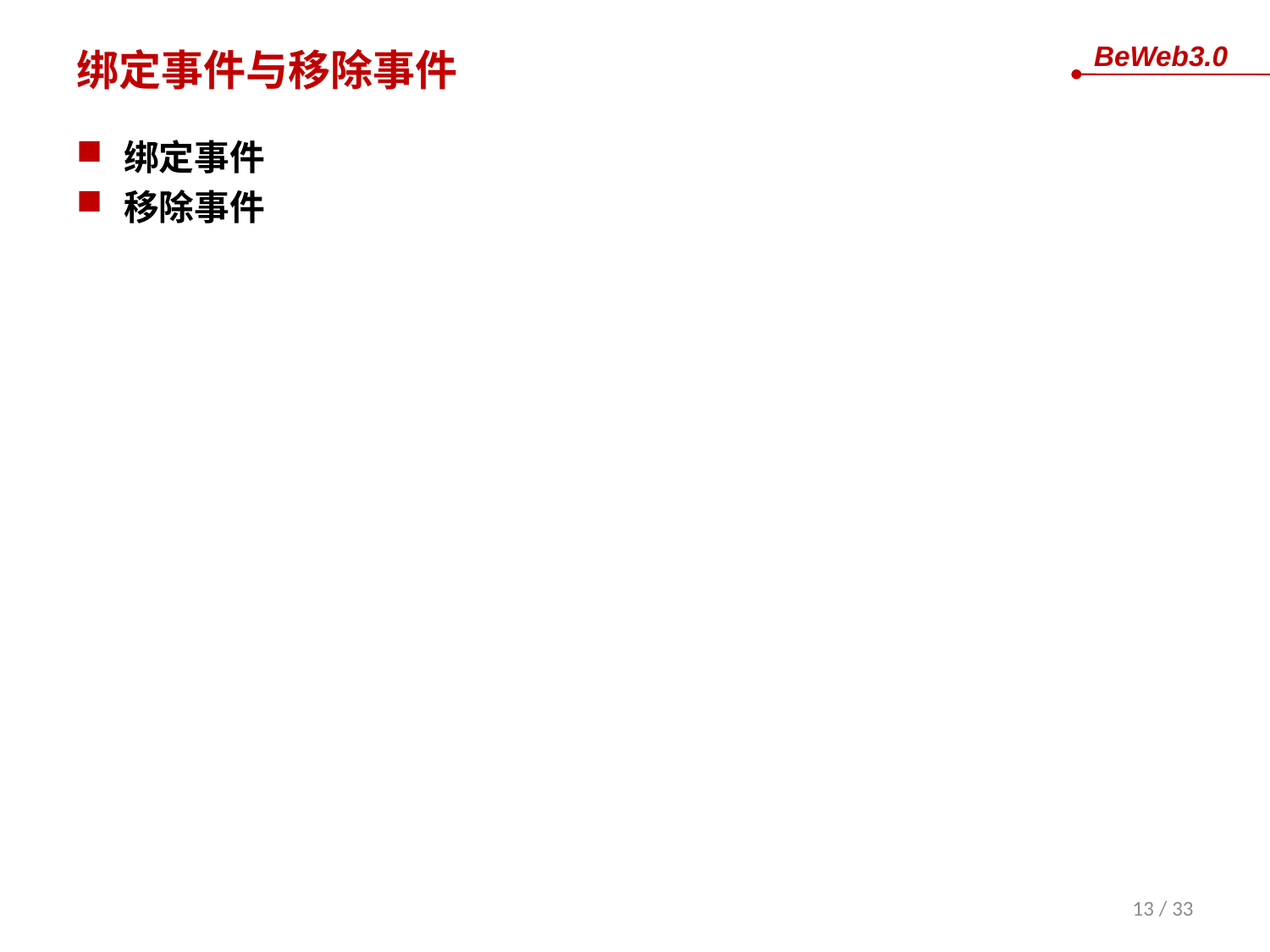

# 绑定事件与移除事件
绑定事件
移除事件
13 / 33